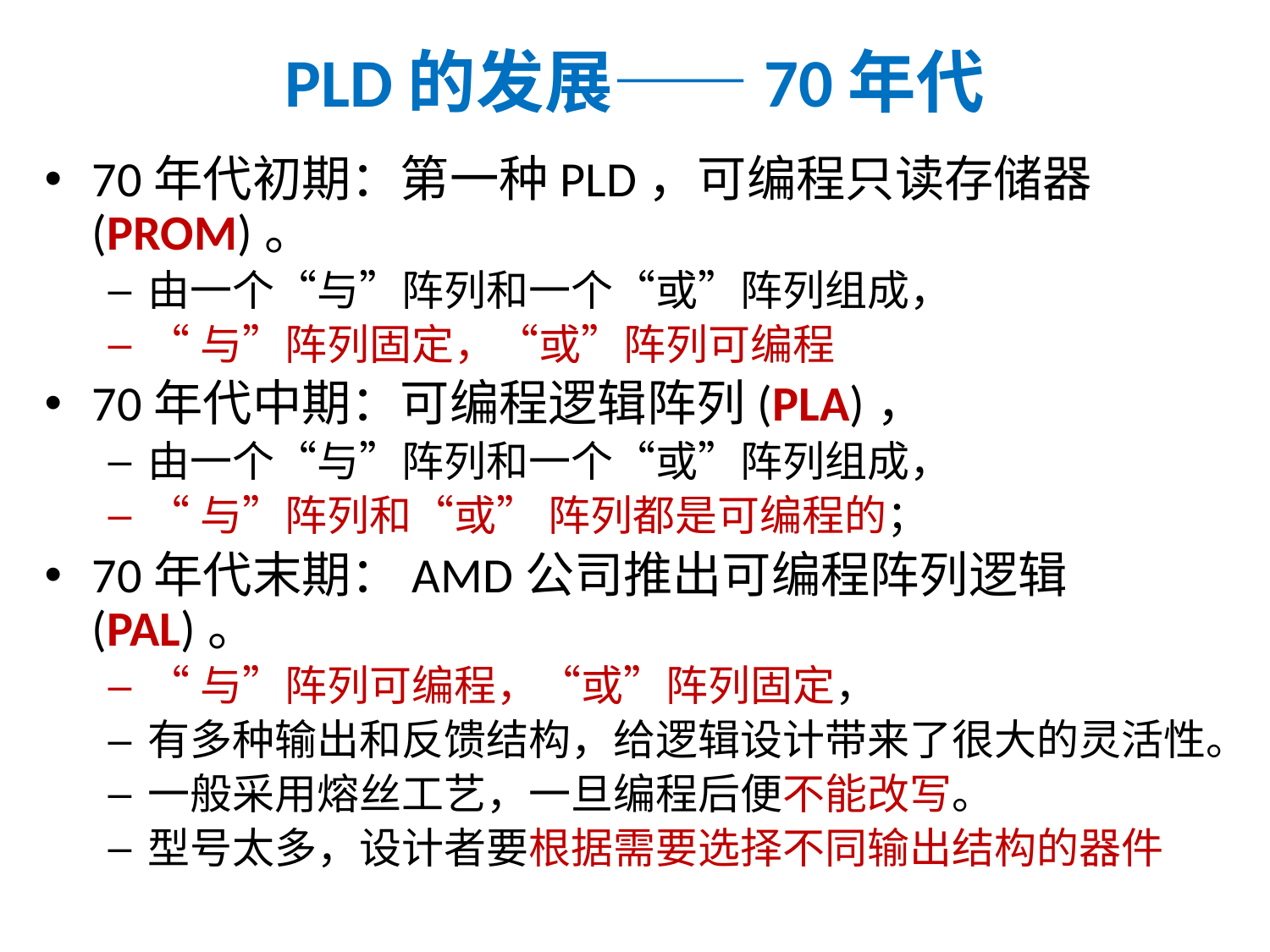

# PLD的发展——70年代
70年代初期：第一种PLD，可编程只读存储器(PROM)。
由一个“与”阵列和一个“或”阵列组成，
“与”阵列固定，“或”阵列可编程
70年代中期：可编程逻辑阵列(PLA)，
由一个“与”阵列和一个“或”阵列组成，
“与”阵列和“或” 阵列都是可编程的；
70年代末期：AMD公司推出可编程阵列逻辑(PAL)。
“与”阵列可编程，“或”阵列固定，
有多种输出和反馈结构，给逻辑设计带来了很大的灵活性。
一般采用熔丝工艺，一旦编程后便不能改写。
型号太多，设计者要根据需要选择不同输出结构的器件